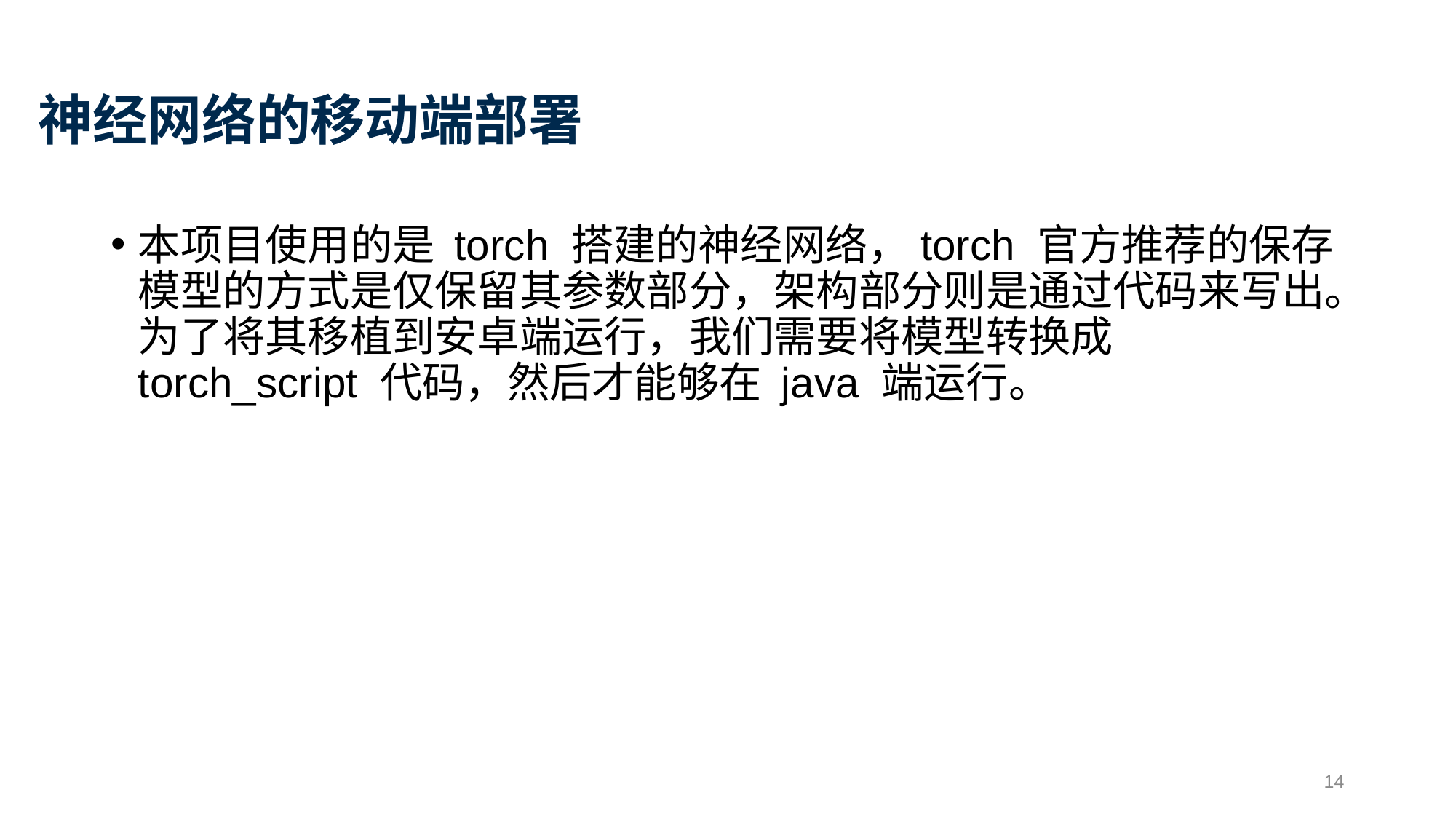

# 神经网络的移动端部署

本项目使用的是 torch 搭建的神经网络，torch 官方推荐的保存模型的方式是仅保留其参数部分，架构部分则是通过代码来写出。为了将其移植到安卓端运行，我们需要将模型转换成 torch_script 代码，然后才能够在 java 端运行。

14